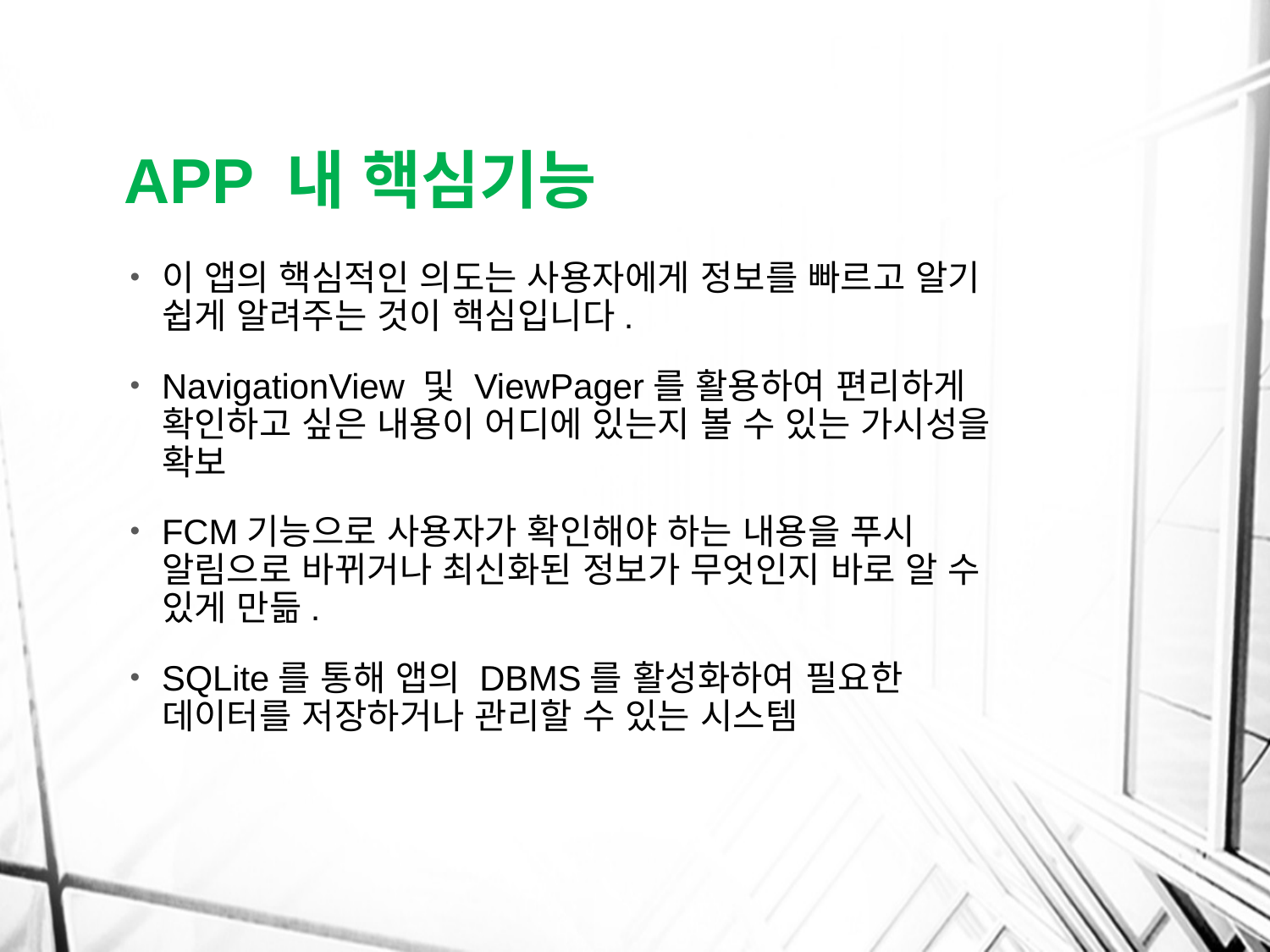

# APP 내 핵심기능
이 앱의 핵심적인 의도는 사용자에게 정보를 빠르고 알기 쉽게 알려주는 것이 핵심입니다.
NavigationView 및 ViewPager를 활용하여 편리하게 확인하고 싶은 내용이 어디에 있는지 볼 수 있는 가시성을 확보
FCM기능으로 사용자가 확인해야 하는 내용을 푸시 알림으로 바뀌거나 최신화된 정보가 무엇인지 바로 알 수 있게 만듦.
SQLite를 통해 앱의 DBMS를 활성화하여 필요한 데이터를 저장하거나 관리할 수 있는 시스템